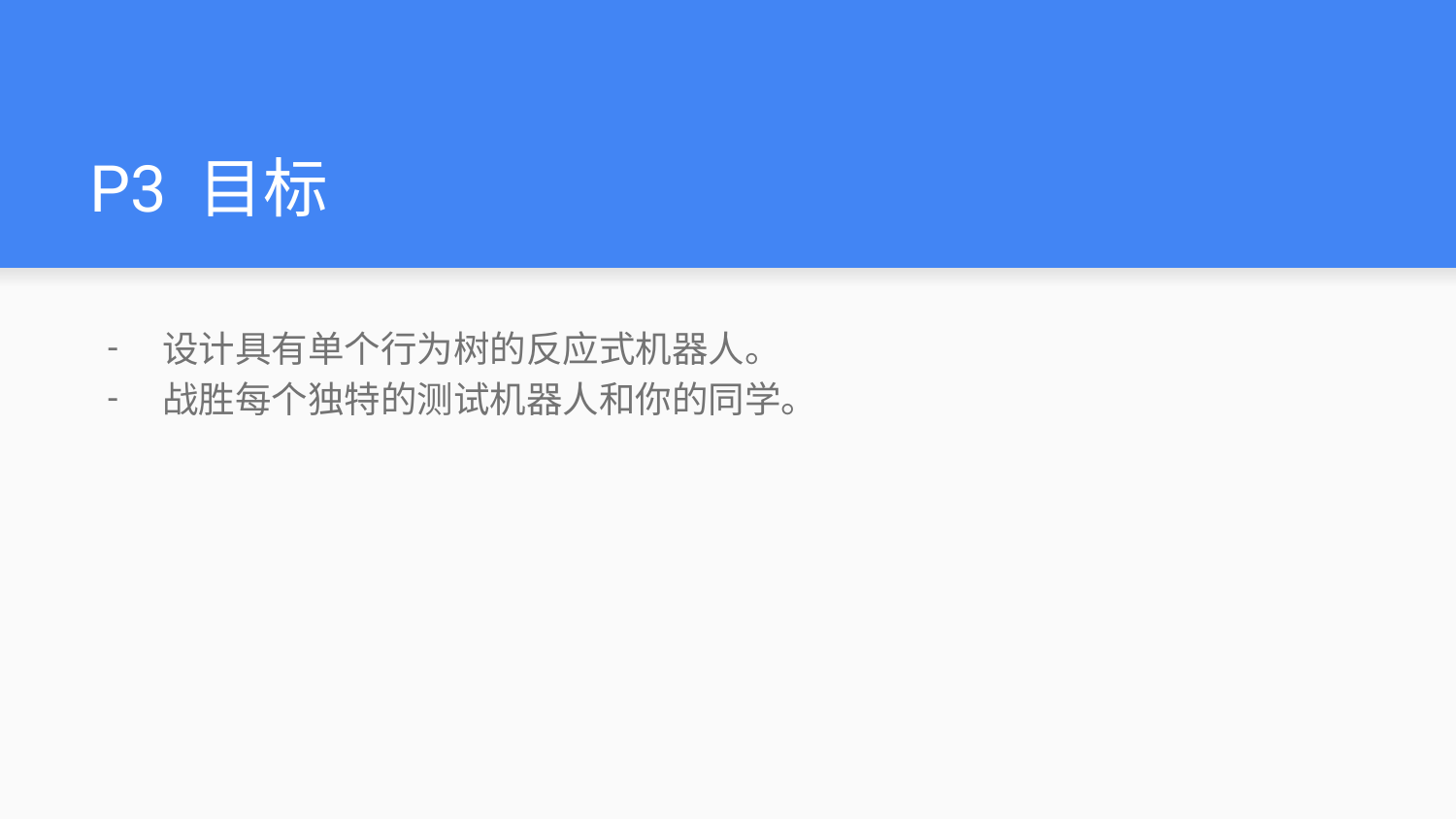

# P3 目标
设计具有单个行为树的反应式机器人。
战胜每个独特的测试机器人和你的同学。